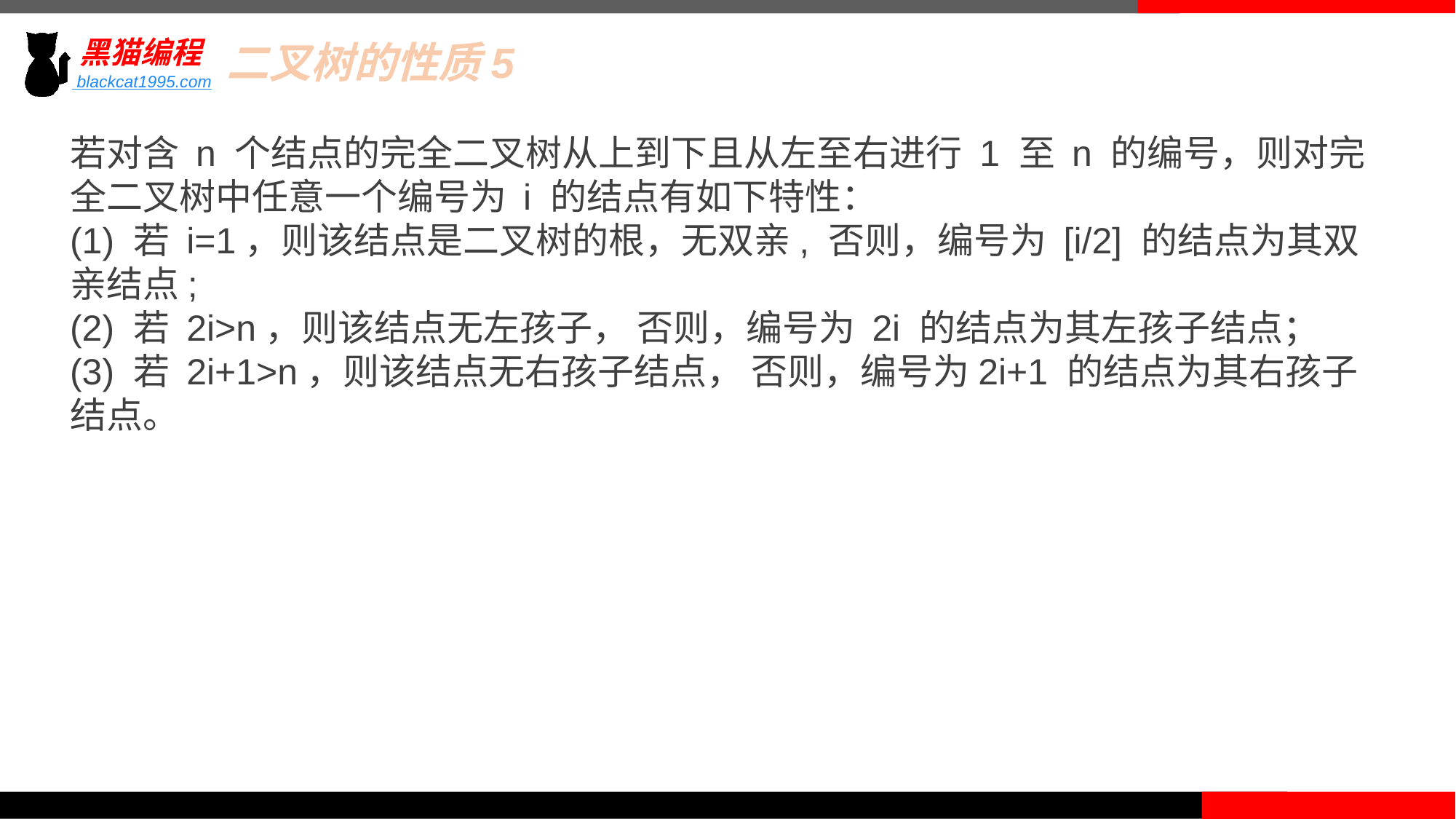

二叉树的性质5
若对含 n 个结点的完全二叉树从上到下且从左至右进行 1 至 n 的编号，则对完全二叉树中任意一个编号为 i 的结点有如下特性：
(1) 若 i=1，则该结点是二叉树的根，无双亲, 否则，编号为 [i/2] 的结点为其双亲结点;
(2) 若 2i>n，则该结点无左孩子， 否则，编号为 2i 的结点为其左孩子结点；
(3) 若 2i+1>n，则该结点无右孩子结点， 否则，编号为2i+1 的结点为其右孩子结点。